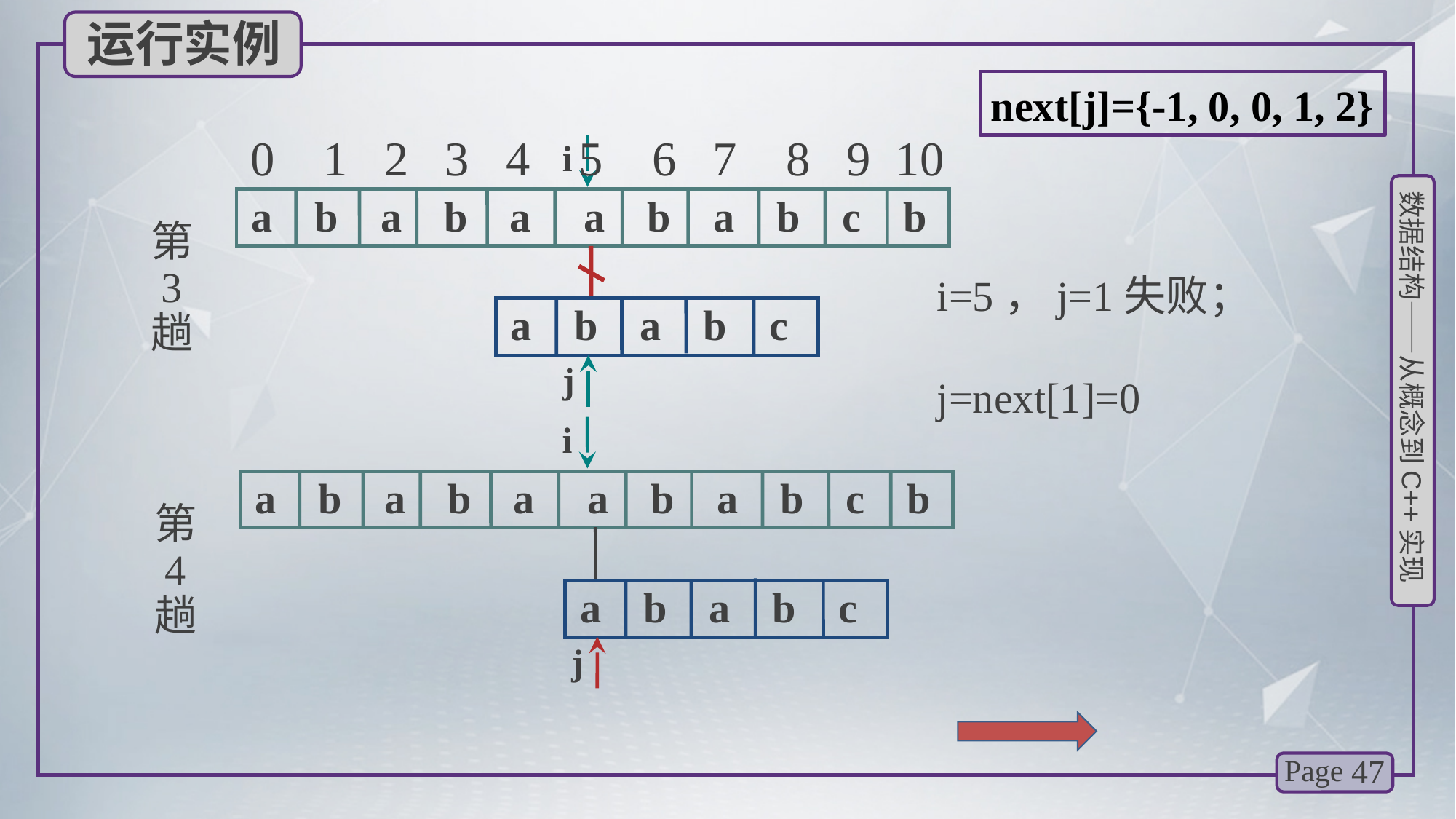

运行实例

next[j]={-1, 0, 0, 1, 2}
i

i=5，j=1失败；
j=next[1]=0
j

0    1   2   3   4    5    6   7    8   9  10
 a    b    a    b    a     a    b    a    b    c    b

第
 3
趟

 a    b    a    b    c

i

 a    b    a    b    a     a    b    a    b    c    b

第
 4
趟

 a    b    a    b    c

j